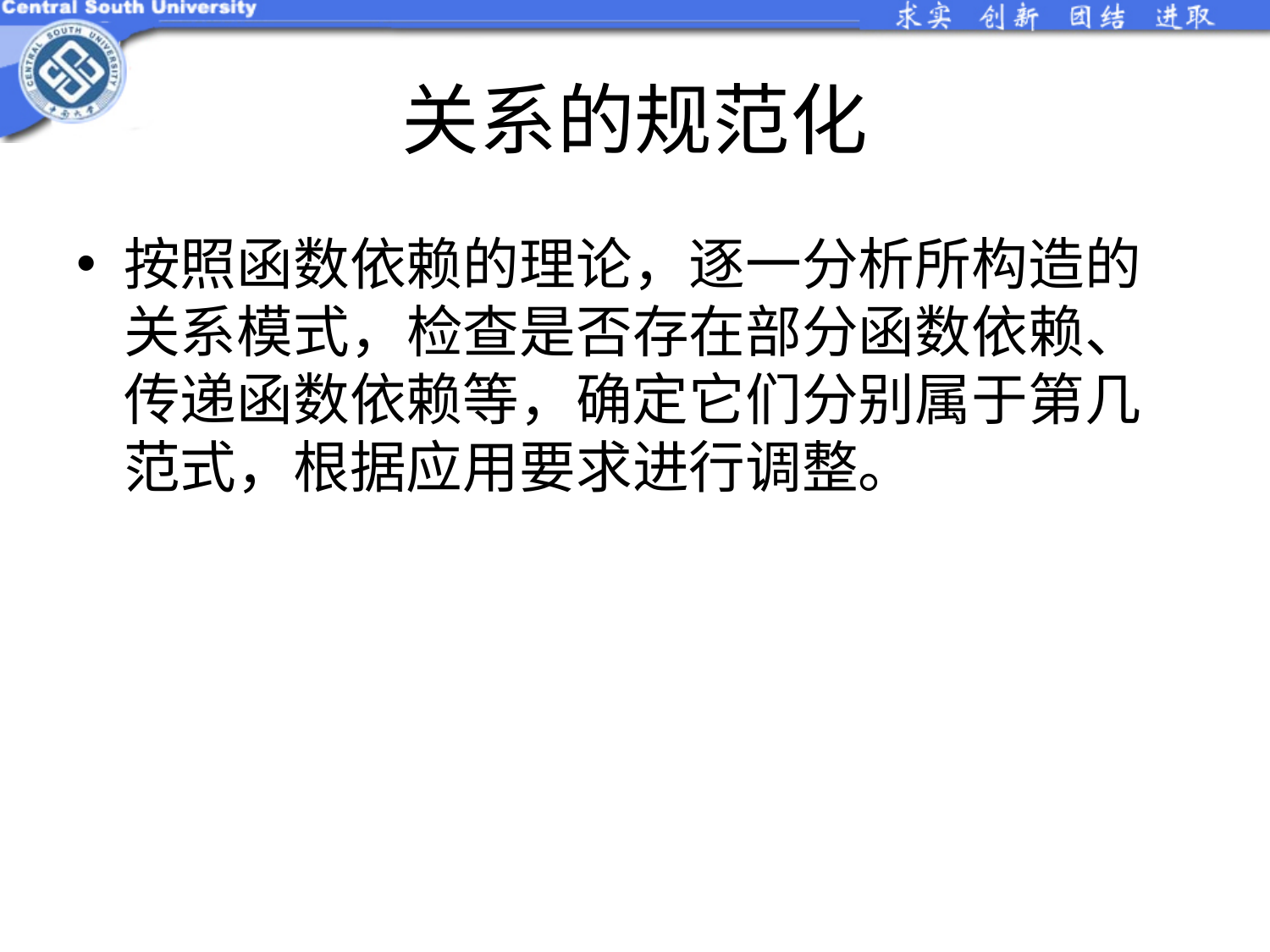

# 关系的规范化
按照函数依赖的理论，逐一分析所构造的关系模式，检查是否存在部分函数依赖、传递函数依赖等，确定它们分别属于第几范式，根据应用要求进行调整。